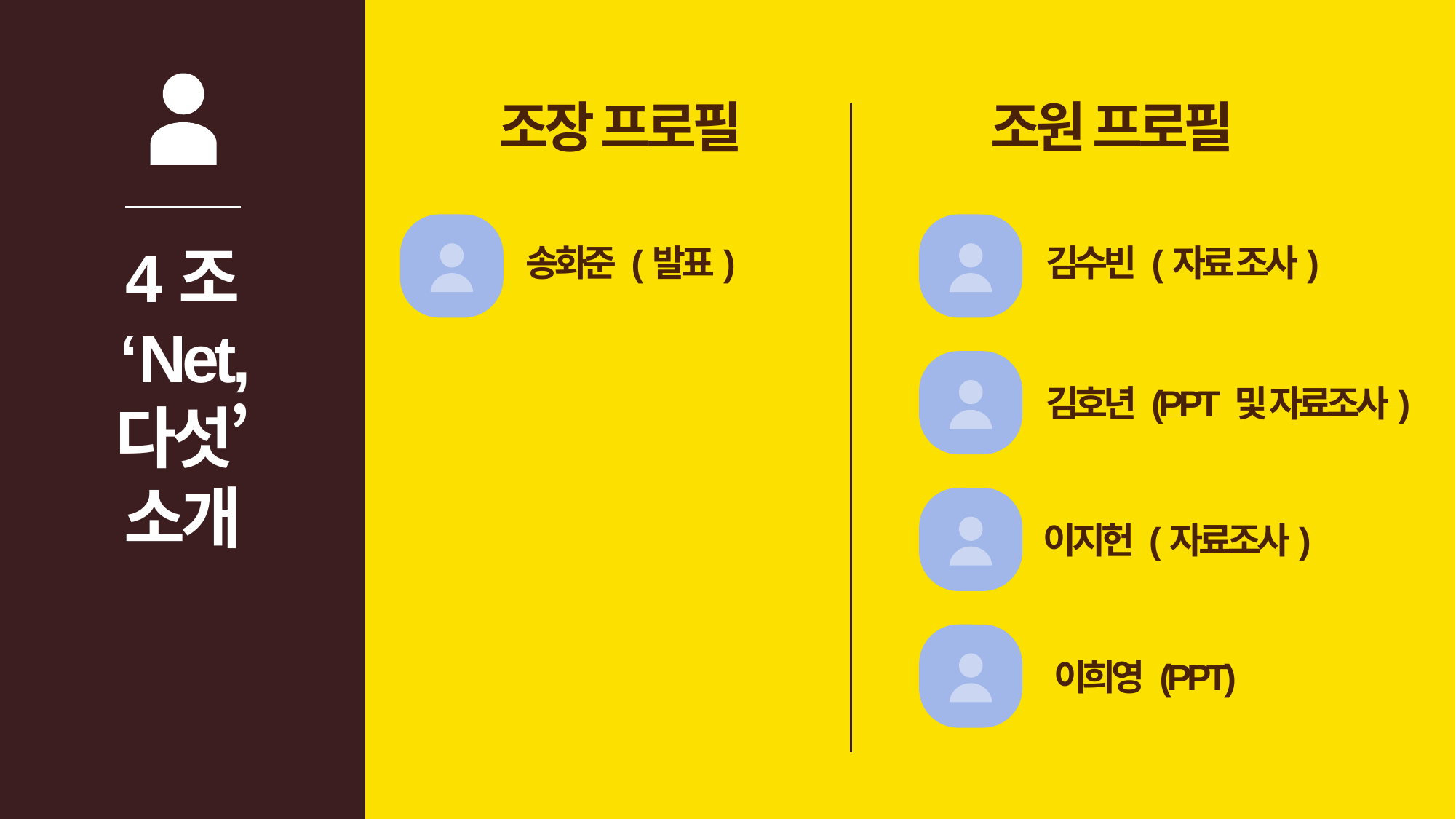

조장 프로필
조원 프로필

4조
‘Net, 다섯’
소개
송화준 (발표)
김수빈 (자료 조사)

김호년 (PPT 및 자료조사)

이지헌 (자료조사)

이희영 (PPT)